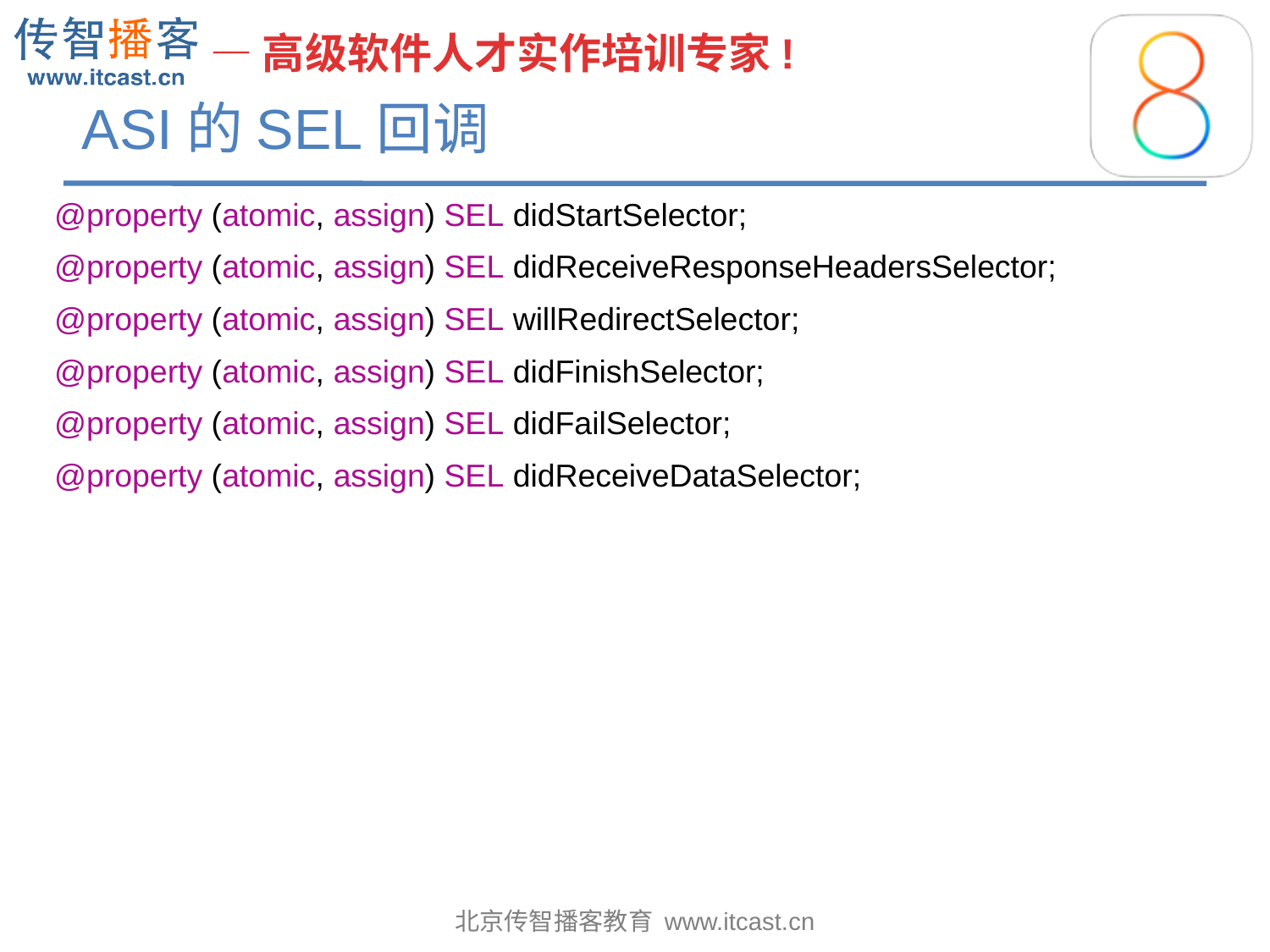

# ASI的SEL回调
@property (atomic, assign) SEL didStartSelector;
@property (atomic, assign) SEL didReceiveResponseHeadersSelector;
@property (atomic, assign) SEL willRedirectSelector;
@property (atomic, assign) SEL didFinishSelector;
@property (atomic, assign) SEL didFailSelector;
@property (atomic, assign) SEL didReceiveDataSelector;